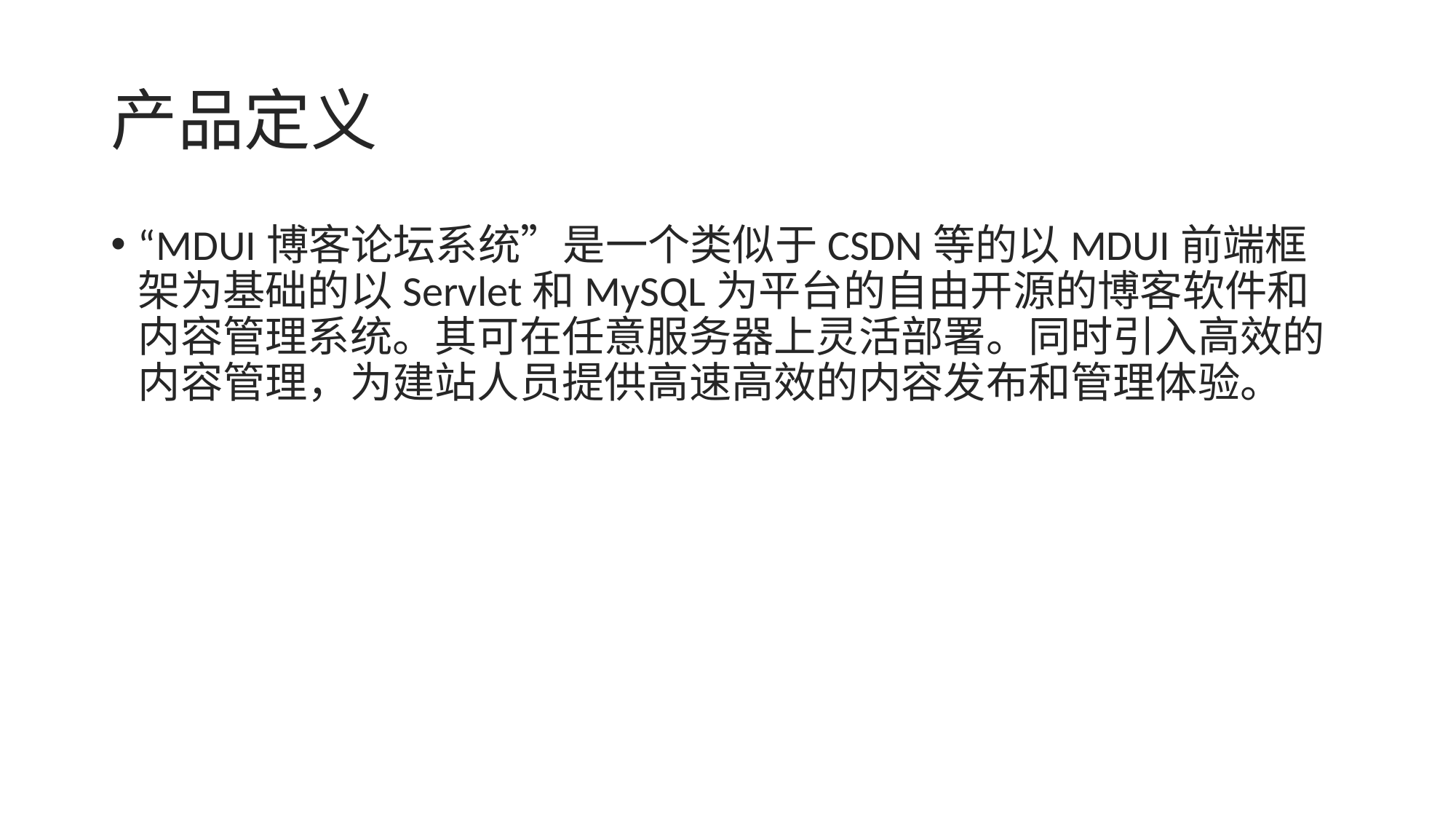

# 产品定义
“MDUI博客论坛系统”是一个类似于CSDN等的以MDUI前端框架为基础的以Servlet和MySQL为平台的自由开源的博客软件和内容管理系统。其可在任意服务器上灵活部署。同时引入高效的内容管理，为建站人员提供高速高效的内容发布和管理体验。